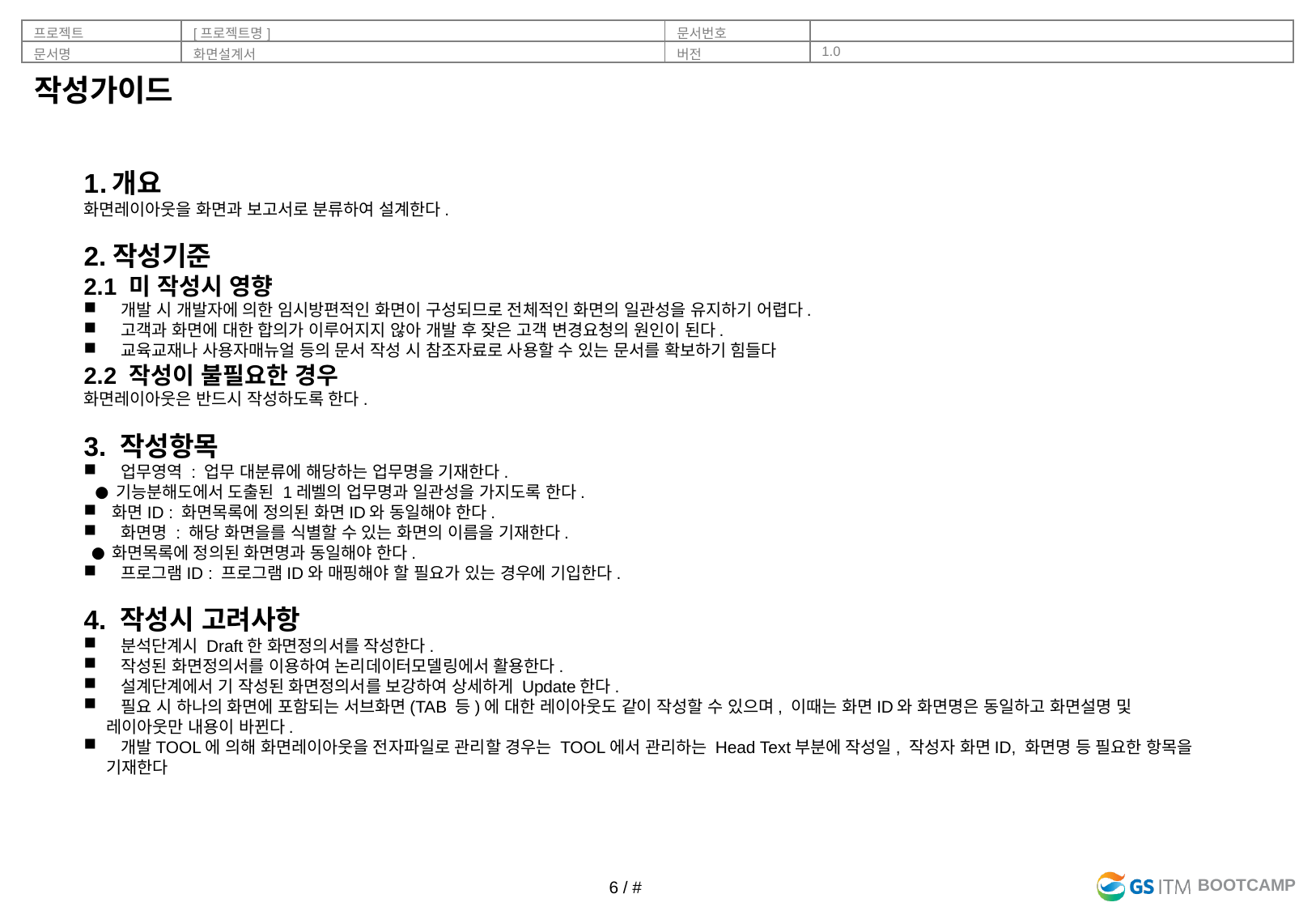

# 작성가이드
개요
화면레이아웃을 화면과 보고서로 분류하여 설계한다.

2.작성기준
2.1 미 작성시 영향
 개발 시 개발자에 의한 임시방편적인 화면이 구성되므로 전체적인 화면의 일관성을 유지하기 어렵다.
 고객과 화면에 대한 합의가 이루어지지 않아 개발 후 잦은 고객 변경요청의 원인이 된다.
 교육교재나 사용자매뉴얼 등의 문서 작성 시 참조자료로 사용할 수 있는 문서를 확보하기 힘들다
2.2 작성이 불필요한 경우
화면레이아웃은 반드시 작성하도록 한다.

3. 작성항목
 업무영역 : 업무 대분류에 해당하는 업무명을 기재한다.
   ● 기능분해도에서 도출된 1레벨의 업무명과 일관성을 가지도록 한다.
화면ID : 화면목록에 정의된 화면ID와 동일해야 한다.
 화면명 : 해당 화면을를 식별할 수 있는 화면의 이름을 기재한다.
  ● 화면목록에 정의된 화면명과 동일해야 한다.
 프로그램ID : 프로그램ID와 매핑해야 할 필요가 있는 경우에 기입한다.

4. 작성시 고려사항
 분석단계시 Draft한 화면정의서를 작성한다.
 작성된 화면정의서를 이용하여 논리데이터모델링에서 활용한다.
 설계단계에서 기 작성된 화면정의서를 보강하여 상세하게 Update한다.
 필요 시 하나의 화면에 포함되는 서브화면(TAB 등)에 대한 레이아웃도 같이 작성할 수 있으며, 이때는 화면ID와 화면명은 동일하고 화면설명 및
    레이아웃만 내용이 바뀐다.
 개발TOOL에 의해 화면레이아웃을 전자파일로 관리할 경우는 TOOL에서 관리하는 Head Text부분에 작성일, 작성자 화면ID, 화면명 등 필요한 항목을
    기재한다